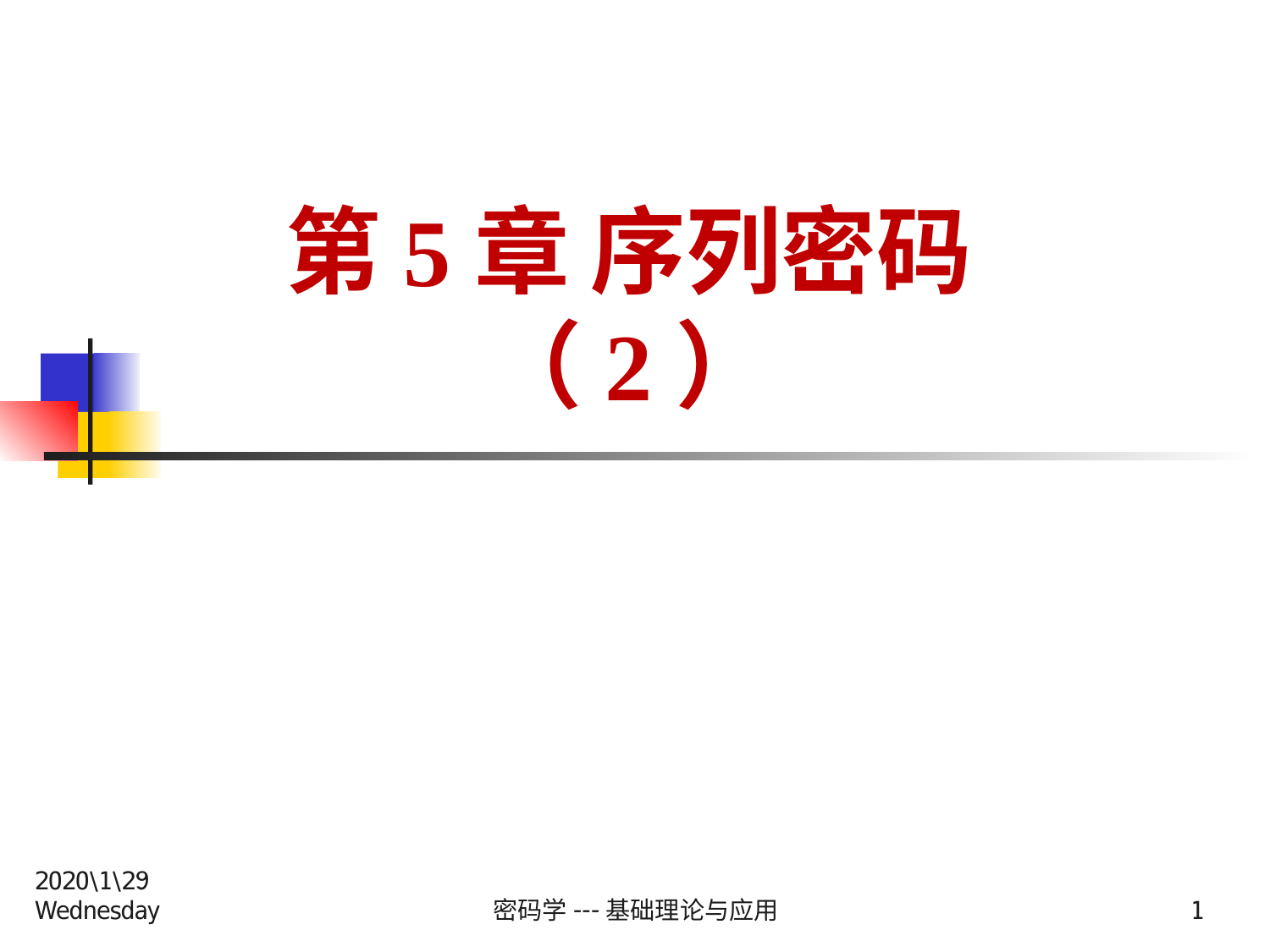

# 第5章 序列密码（2）
2020\1\29 Wednesday
密码学---基础理论与应用
1